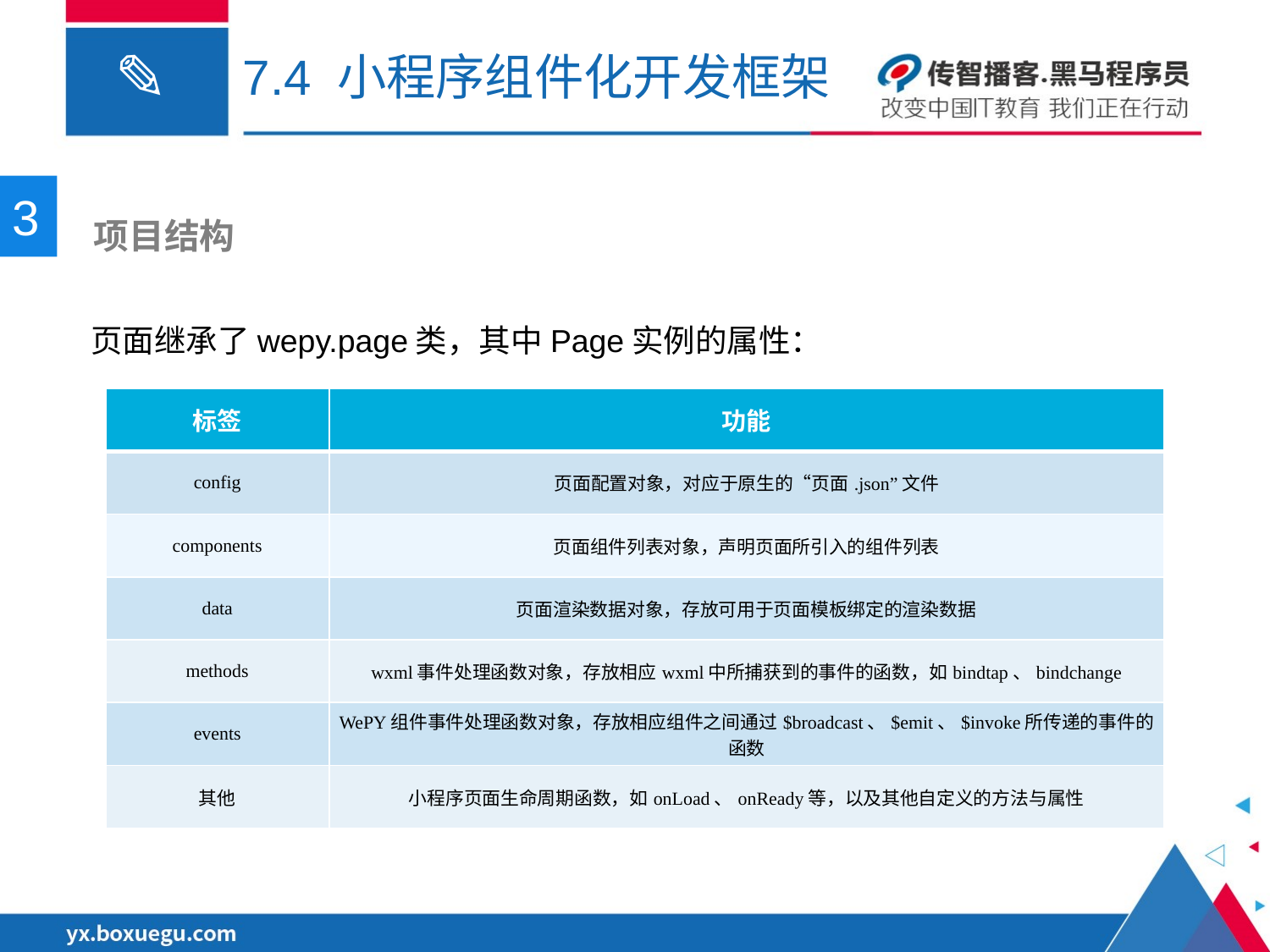

# 7.4 小程序组件化开发框架

3
  项目结构
页面继承了wepy.page类，其中Page实例的属性：
| 标签 | 功能 |
| --- | --- |
| config | 页面配置对象，对应于原生的“页面.json”文件 |
| components | 页面组件列表对象，声明页面所引入的组件列表 |
| data | 页面渲染数据对象，存放可用于页面模板绑定的渲染数据 |
| methods | wxml事件处理函数对象，存放相应wxml中所捕获到的事件的函数，如bindtap、bindchange |
| events | WePY组件事件处理函数对象，存放相应组件之间通过$broadcast、$emit、$invoke所传递的事件的函数 |
| 其他 | 小程序页面生命周期函数，如onLoad、onReady等，以及其他自定义的方法与属性 |